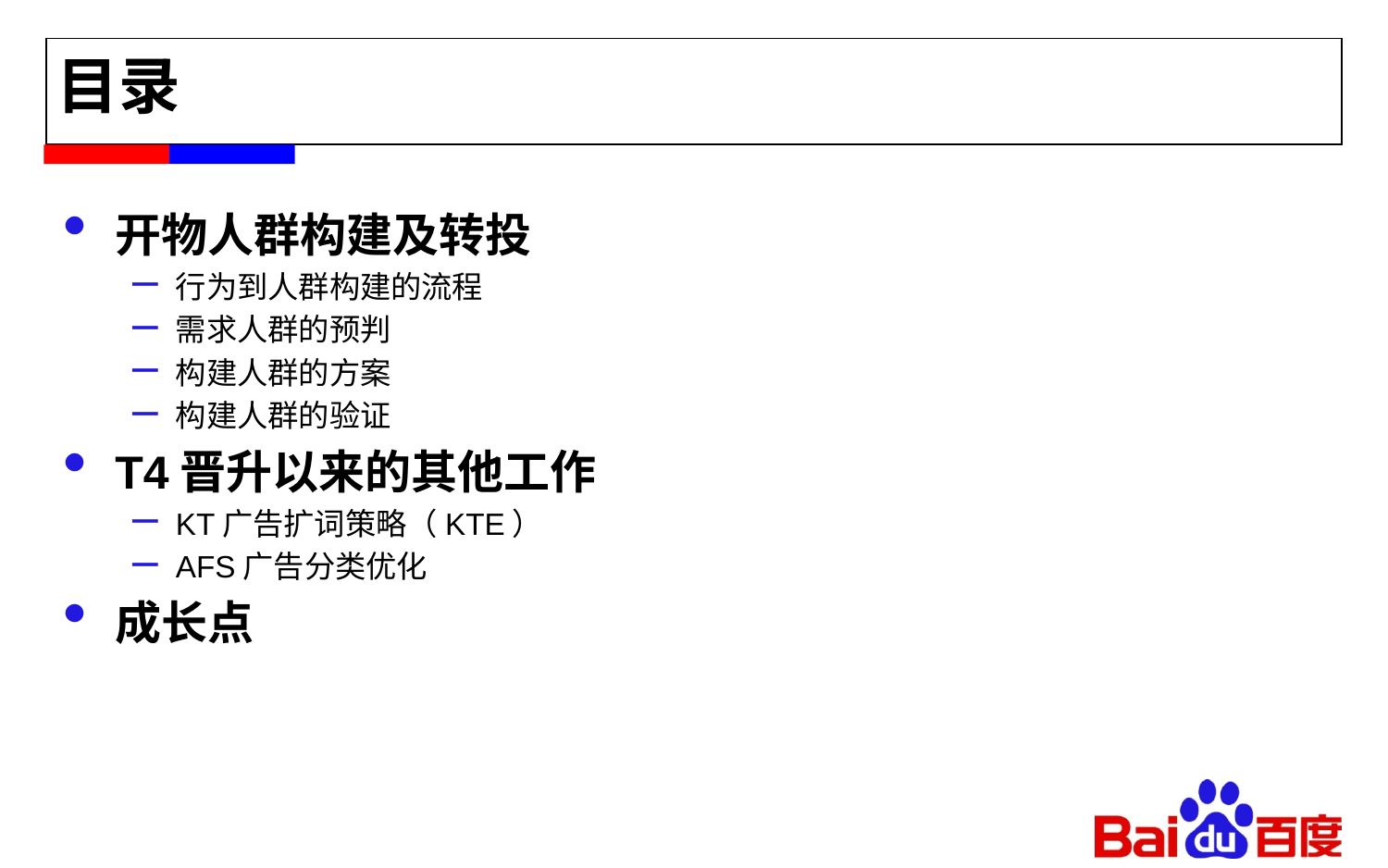

目录
开物人群构建及转投
行为到人群构建的流程
需求人群的预判
构建人群的方案
构建人群的验证
T4晋升以来的其他工作
KT广告扩词策略（KTE）
AFS广告分类优化
成长点